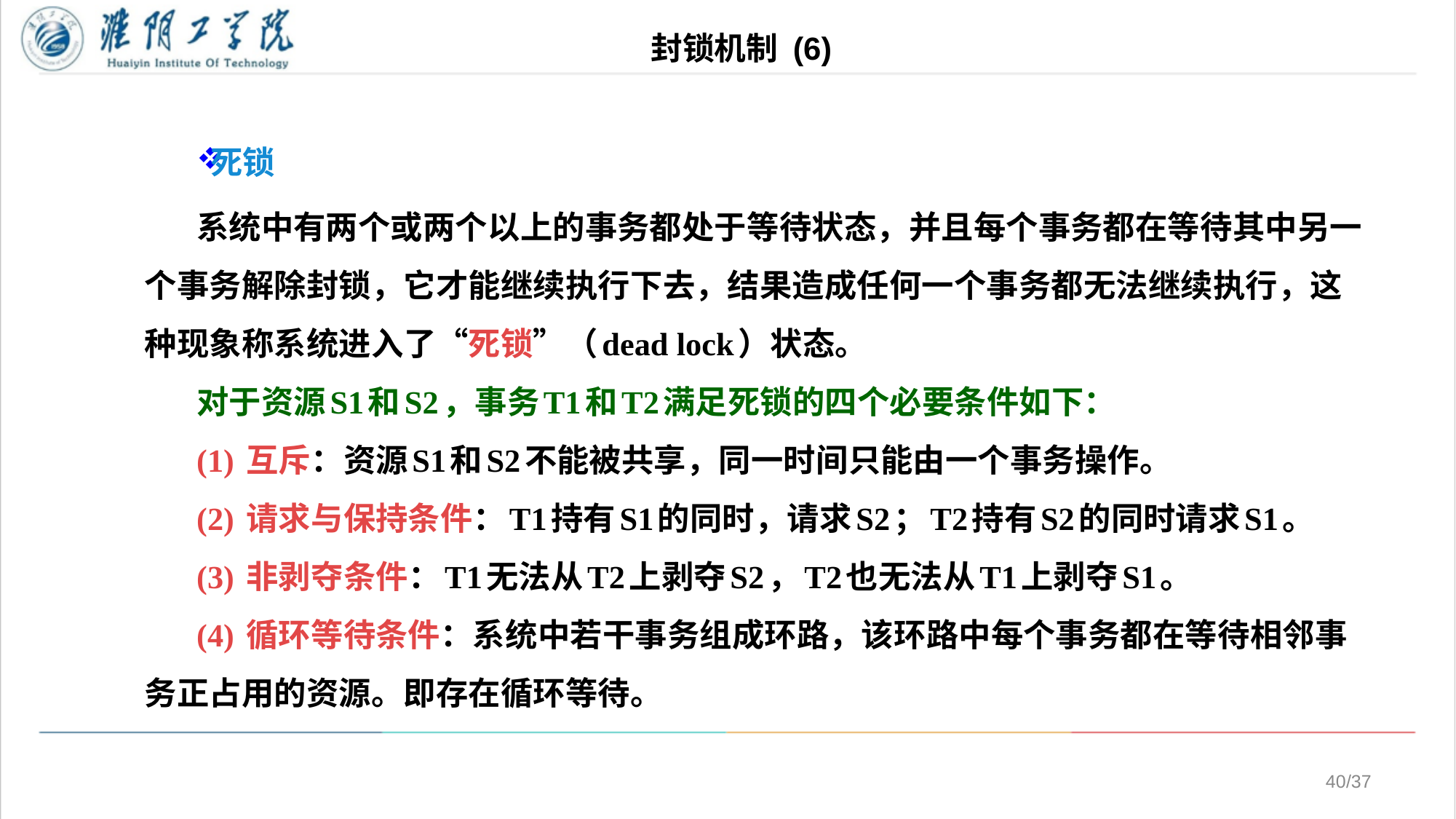

# 封锁机制 (6)
死锁
系统中有两个或两个以上的事务都处于等待状态，并且每个事务都在等待其中另一个事务解除封锁，它才能继续执行下去，结果造成任何一个事务都无法继续执行，这种现象称系统进入了“死锁”（dead lock）状态。
对于资源S1和S2，事务T1和T2满足死锁的四个必要条件如下：
(1) 互斥：资源S1和S2不能被共享，同一时间只能由一个事务操作。
(2) 请求与保持条件：T1持有S1的同时，请求S2；T2持有S2的同时请求S1。
(3) 非剥夺条件：T1无法从T2上剥夺S2，T2也无法从T1上剥夺S1。
(4) 循环等待条件：系统中若干事务组成环路，该环路中每个事务都在等待相邻事务正占用的资源。即存在循环等待。

40/37